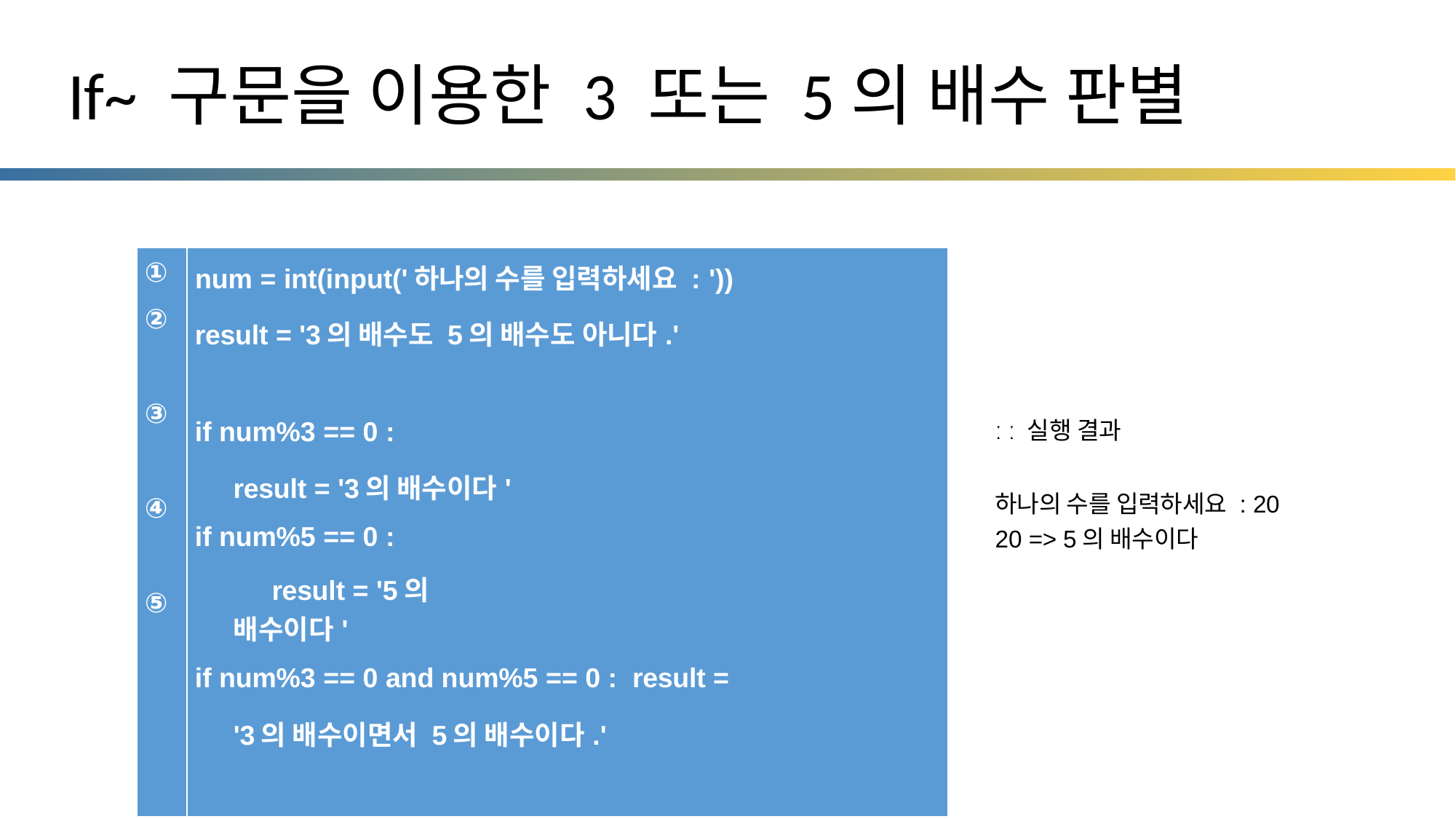

# If~ 구문을 이용한 3 또는 5의 배수 판별
| ① ② ③ ④ ⑤ | num = int(input('하나의 수를 입력하세요 : ')) result = '3의 배수도 5의 배수도 아니다.' if num%3 == 0 : result = '3의 배수이다' if num%5 == 0 : result = '5의 배수이다' if num%3 == 0 and num%5 == 0 : result = '3의 배수이면서 5의 배수이다.' print('%d => %s' % (num, result)) |
| --- | --- |
| ː ː 실행 결과 |
| --- |
| 하나의 수를 입력하세요 : 20 20 => 5의 배수이다 |